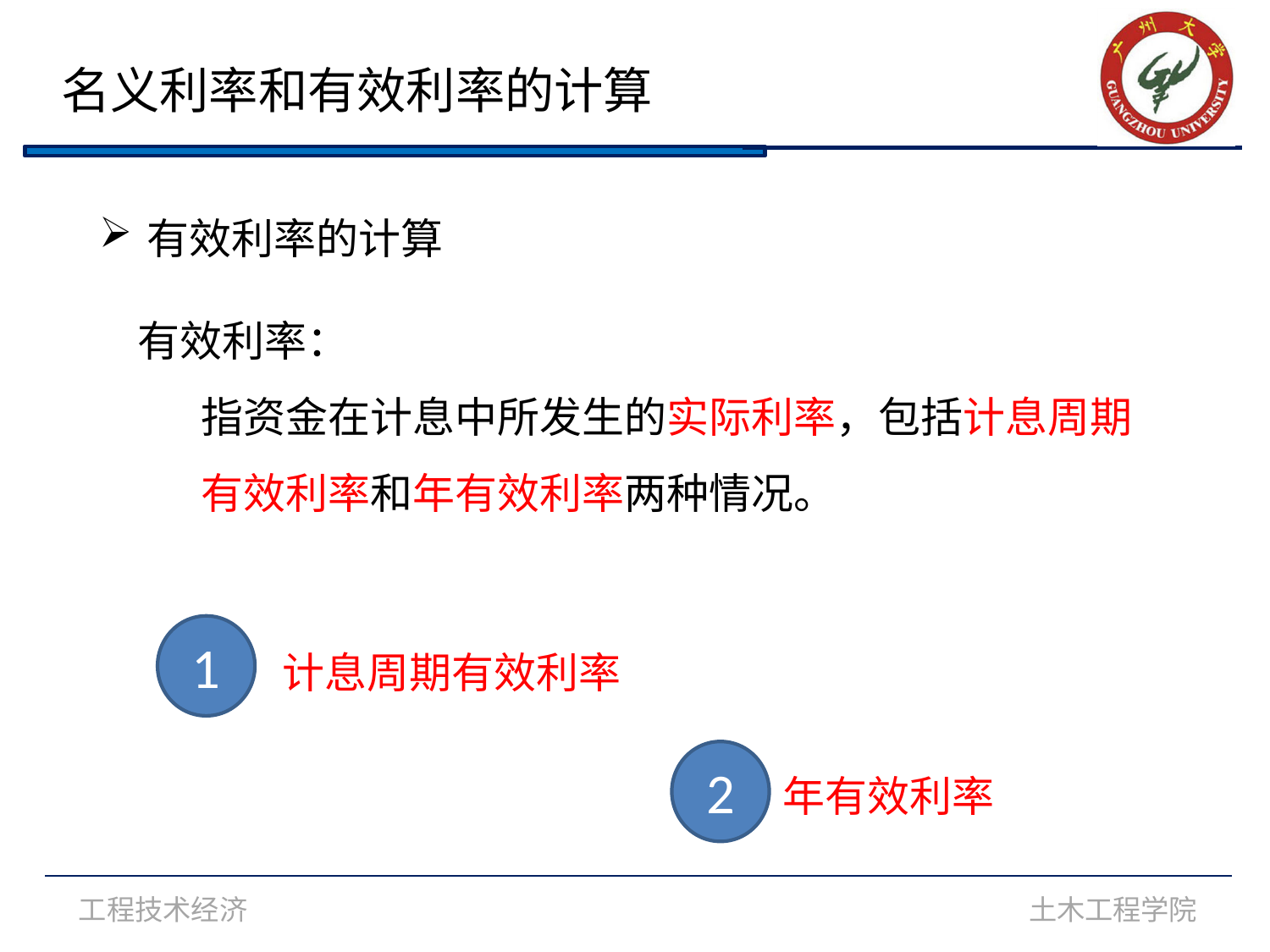

名义利率和有效利率的计算
有效利率的计算
有效利率：
指资金在计息中所发生的实际利率，包括计息周期有效利率和年有效利率两种情况。
1
计息周期有效利率
2
年有效利率